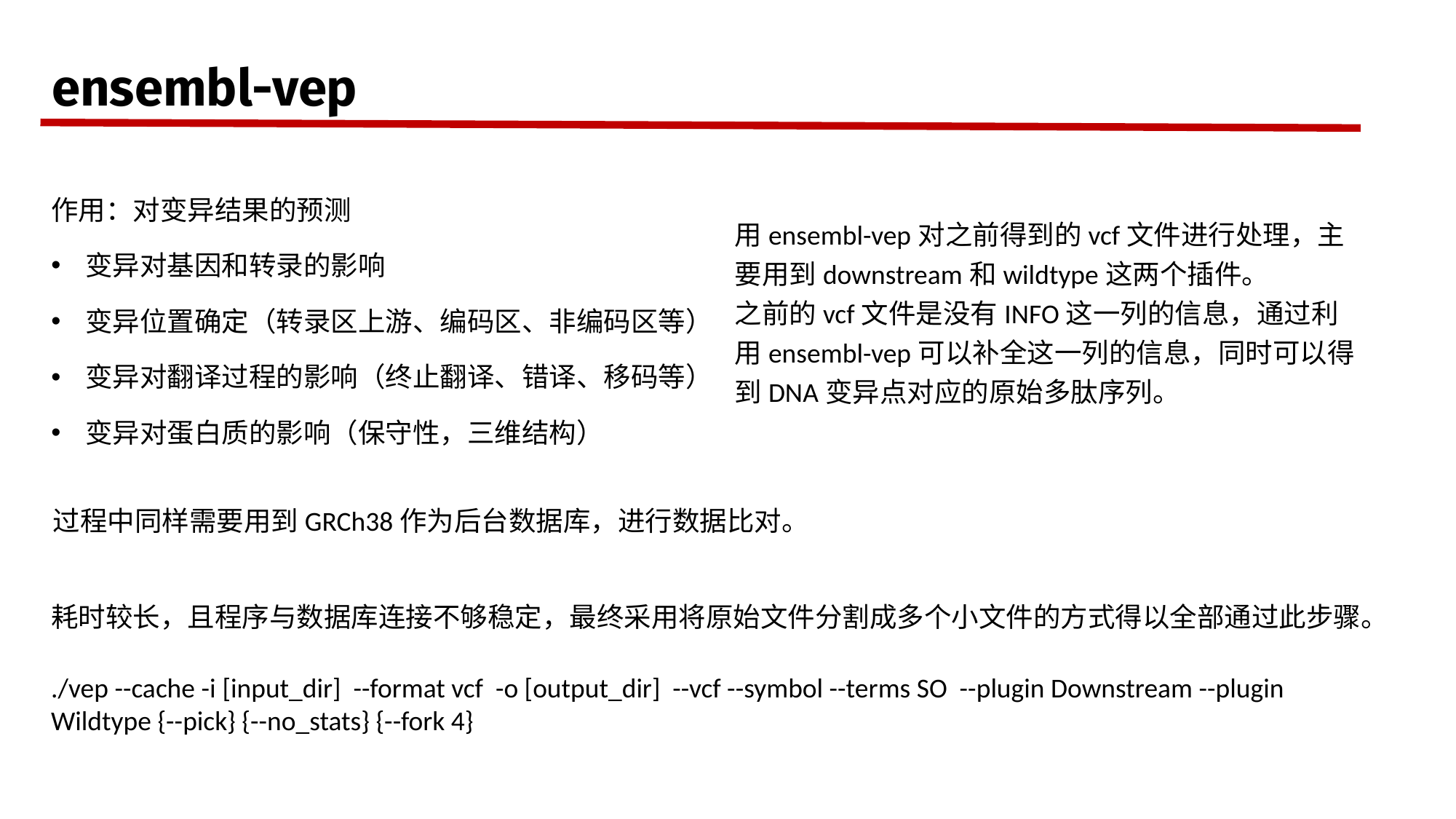

ensembl-vep
作用：对变异结果的预测
变异对基因和转录的影响
变异位置确定（转录区上游、编码区、非编码区等）
变异对翻译过程的影响（终止翻译、错译、移码等）
变异对蛋白质的影响（保守性，三维结构）
用ensembl-vep对之前得到的vcf文件进行处理，主要用到downstream和wildtype这两个插件。
之前的vcf文件是没有INFO这一列的信息，通过利用ensembl-vep可以补全这一列的信息，同时可以得到DNA变异点对应的原始多肽序列。
过程中同样需要用到GRCh38作为后台数据库，进行数据比对。
耗时较长，且程序与数据库连接不够稳定，最终采用将原始文件分割成多个小文件的方式得以全部通过此步骤。
./vep --cache -i [input_dir]  --format vcf  -o [output_dir]  --vcf --symbol --terms SO  --plugin Downstream --plugin Wildtype {--pick} {--no_stats} {--fork 4}